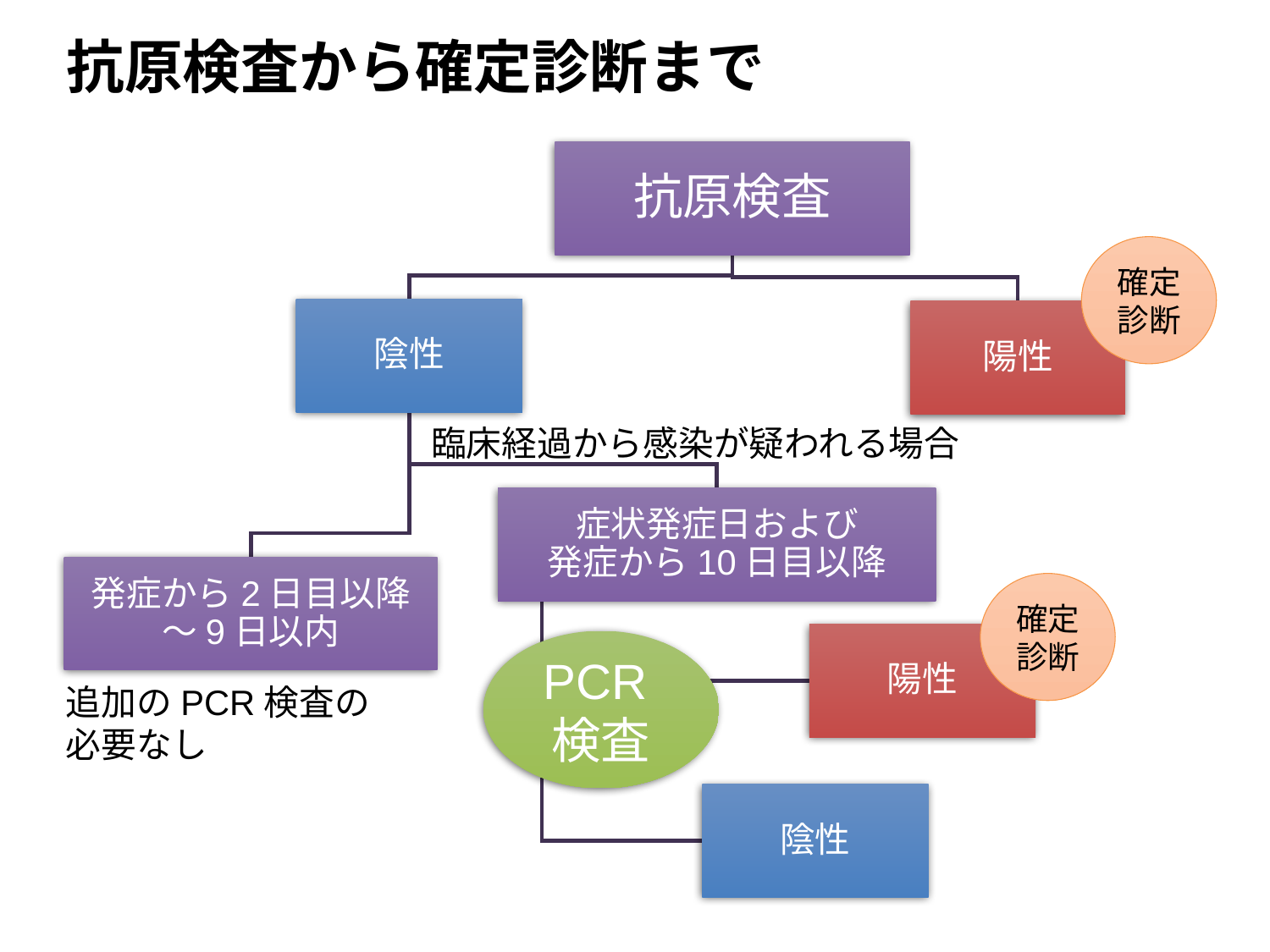

# 抗原検査から確定診断まで
抗原検査
陰性
発症から2日目以降
～9日以内
症状発症日および
発症から10日目以降
陽性
陰性
陽性
確定診断
臨床経過から感染が疑われる場合
確定診断
PCR検査
追加のPCR検査の
必要なし